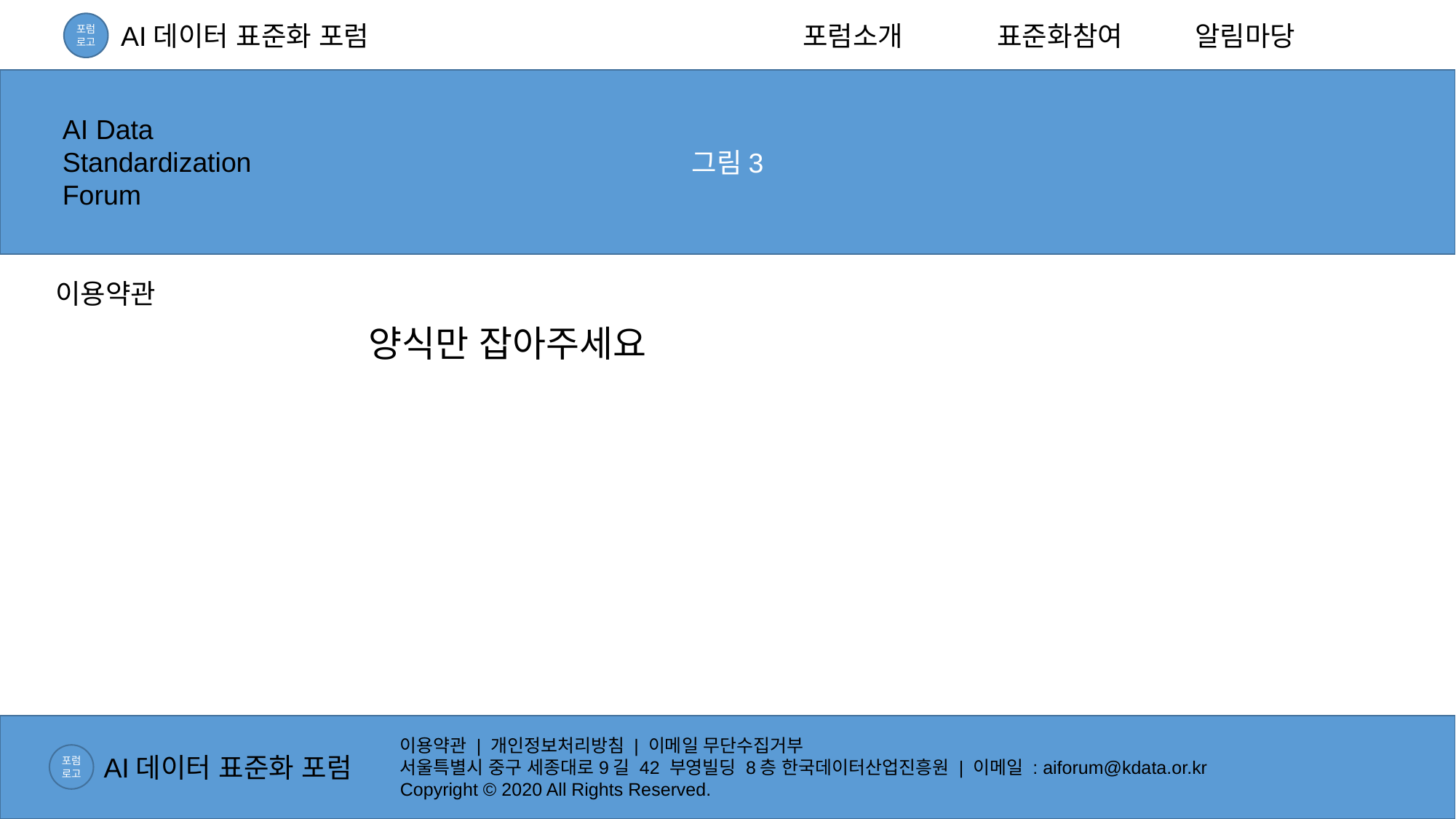

AI데이터 표준화 포럼
포럼소개
표준화참여
알림마당
포럼
로고
그림3
AI Data
Standardization
Forum
이용약관
양식만 잡아주세요

이용약관 | 개인정보처리방침 | 이메일 무단수집거부
서울특별시 중구 세종대로9길 42 부영빌딩 8층 한국데이터산업진흥원 | 이메일 : aiforum@kdata.or.kr
Copyright © 2020 All Rights Reserved.
AI데이터 표준화 포럼
포럼
로고